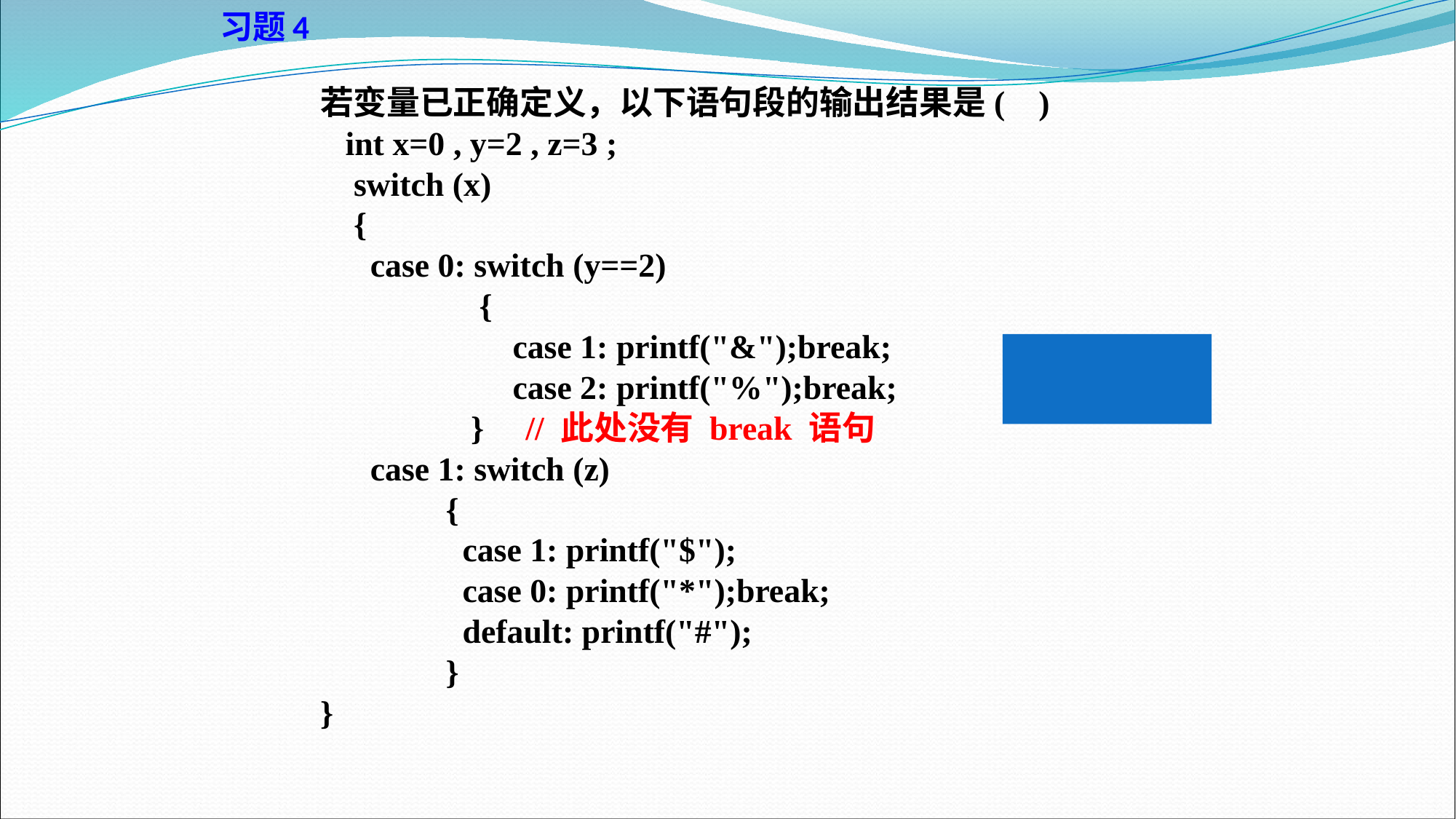

# 习题4
若变量已正确定义，以下语句段的输出结果是(    )
   int x=0 , y=2 , z=3 ;
    switch (x)
    {
      case 0: switch (y==2)
                   {
                       case 1: printf("&");break;
                       case 2: printf("%");break;
                  }     // 此处没有 break 语句
      case 1: switch (z)
               {
                 case 1: printf("$");
                 case 0: printf("*");break;
                 default: printf("#");
               }
}
答案：
 &#